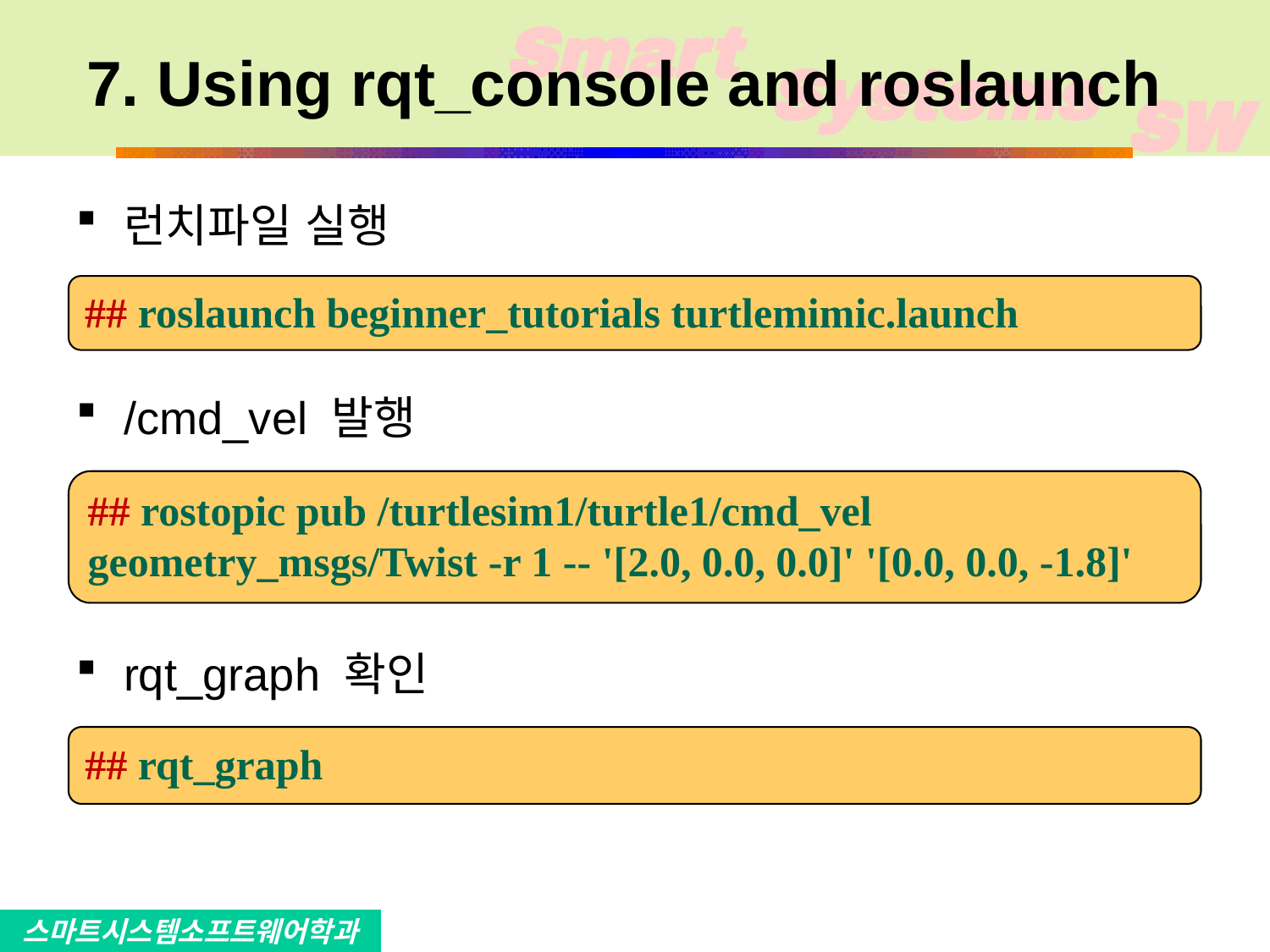

# 7. Using rqt_console and roslaunch
런치파일 실행

/cmd_vel 발행

rqt_graph 확인

## roslaunch beginner_tutorials turtlemimic.launch
## rostopic pub /turtlesim1/turtle1/cmd_vel geometry_msgs/Twist -r 1 -- '[2.0, 0.0, 0.0]' '[0.0, 0.0, -1.8]'
## rqt_graph